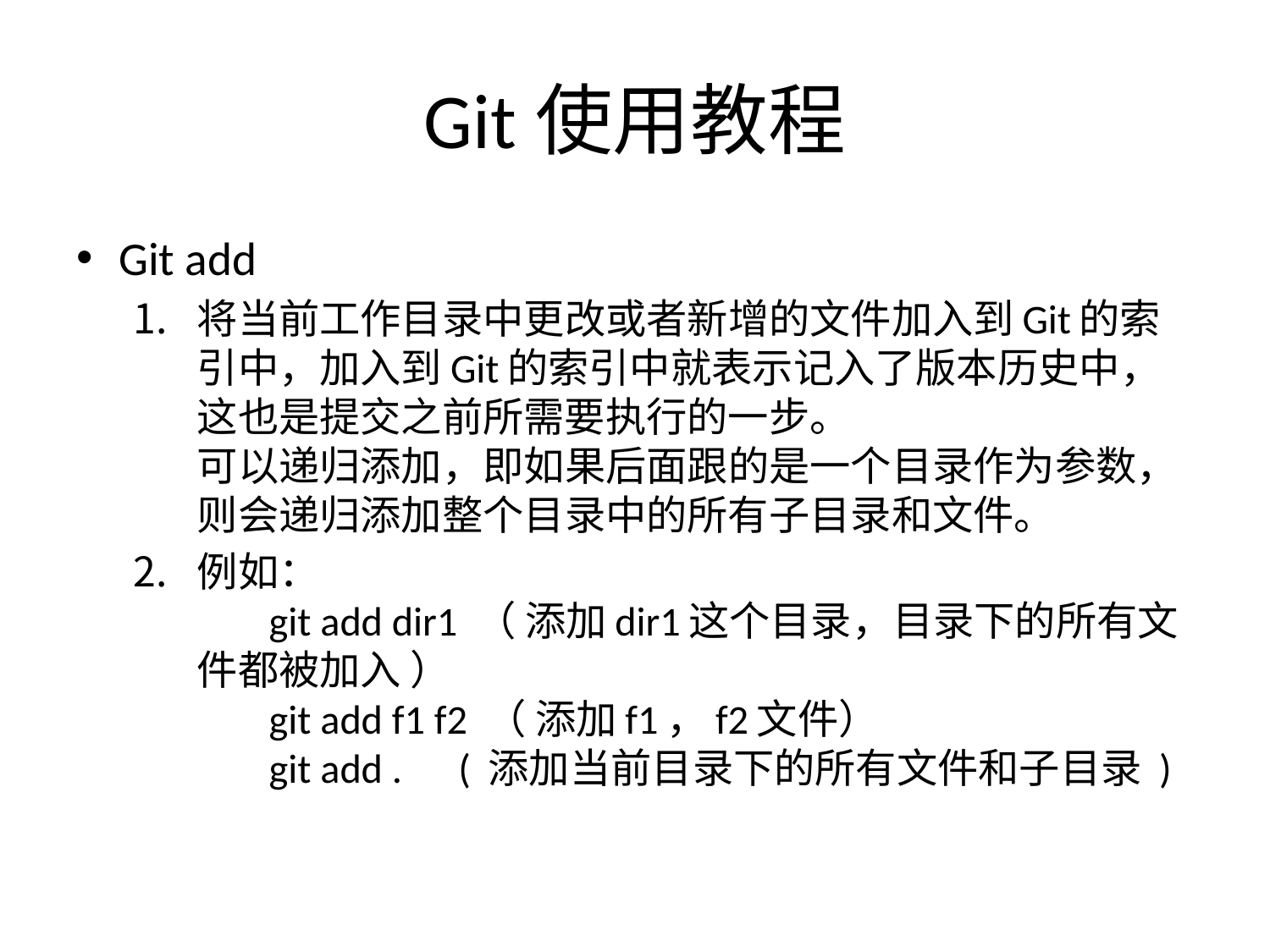

# Git使用教程
Git add
将当前工作目录中更改或者新增的文件加入到Git的索引中，加入到Git的索引中就表示记入了版本历史中，这也是提交之前所需要执行的一步。 
可以递归添加，即如果后面跟的是一个目录作为参数，则会递归添加整个目录中的所有子目录和文件。
例如： 
       git add dir1 （ 添加dir1这个目录，目录下的所有文件都被加入 ） 
       git add f1 f2 （ 添加f1，f2文件） 
       git add .      ( 添加当前目录下的所有文件和子目录 )